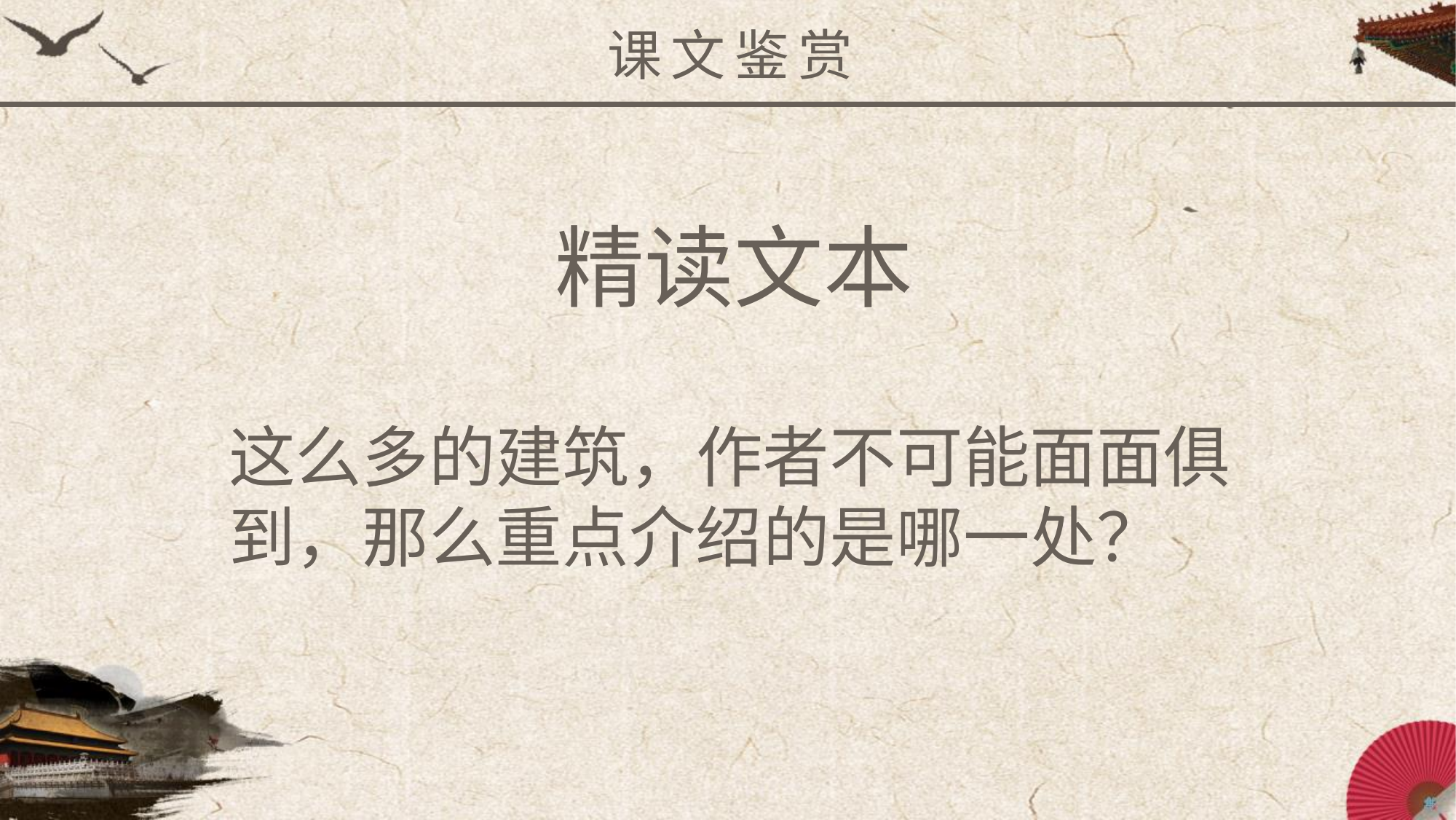

课文鉴赏

精读文本
这么多的建筑，作者不可能面面俱到，那么重点介绍的是哪一处？